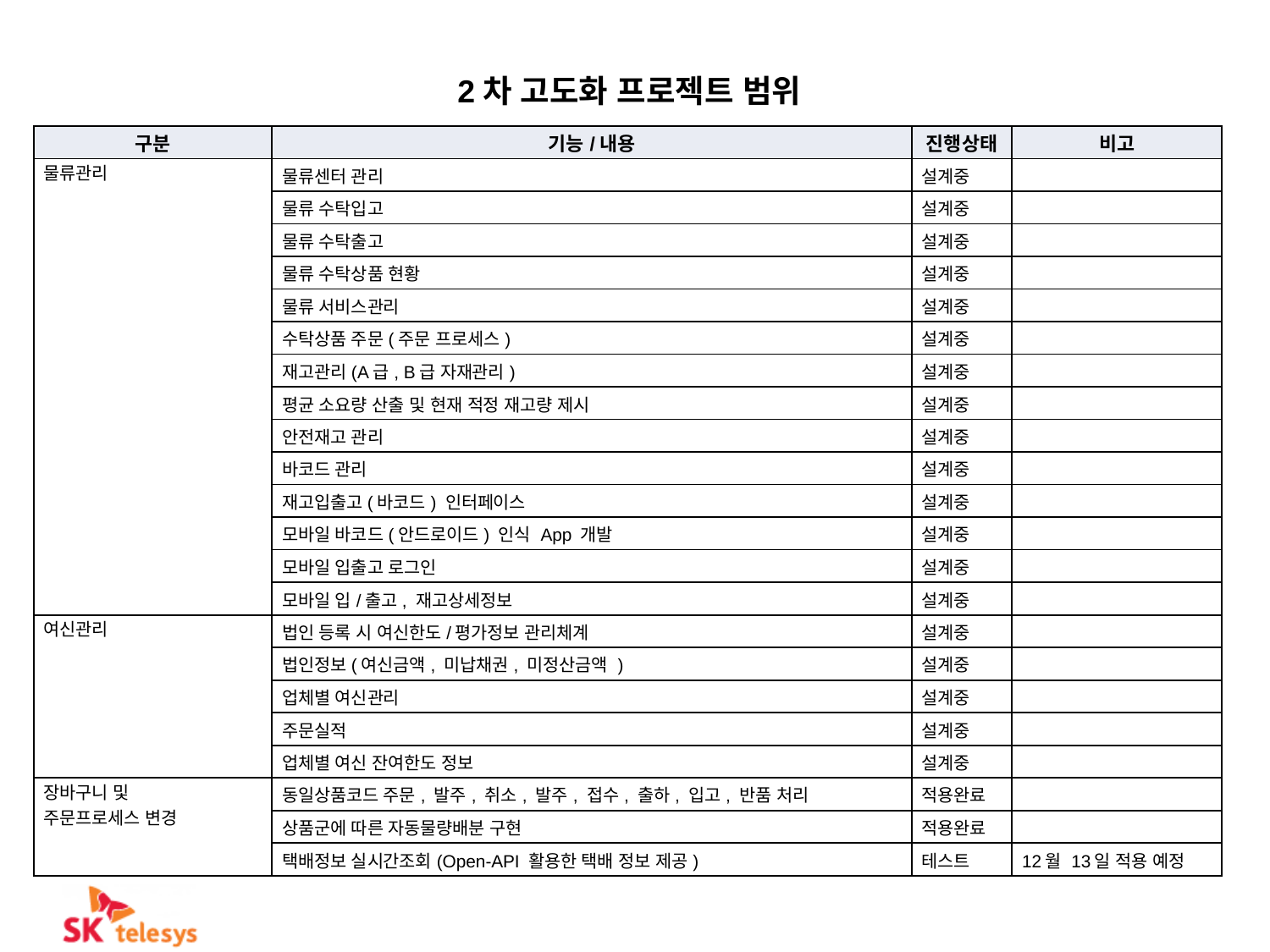

2차 고도화 프로젝트 범위
| 구분 | 기능/내용 | 진행상태 | 비고 |
| --- | --- | --- | --- |
| 물류관리 | 물류센터 관리 | 설계중 |  |
|  | 물류 수탁입고 | 설계중 |  |
|  | 물류 수탁출고 | 설계중 |  |
|  | 물류 수탁상품 현황 | 설계중 |  |
|  | 물류 서비스관리 | 설계중 |  |
|  | 수탁상품 주문(주문 프로세스) | 설계중 |  |
|  | 재고관리(A급, B급 자재관리) | 설계중 |  |
|  | 평균 소요량 산출 및 현재 적정 재고량 제시 | 설계중 |  |
|  | 안전재고 관리 | 설계중 |  |
|  | 바코드 관리 | 설계중 |  |
|  | 재고입출고(바코드) 인터페이스 | 설계중 |  |
|  | 모바일 바코드(안드로이드) 인식 App 개발 | 설계중 |  |
|  | 모바일 입출고 로그인 | 설계중 |  |
|  | 모바일 입/출고, 재고상세정보 | 설계중 |  |
| 여신관리 | 법인 등록 시 여신한도/평가정보 관리체계 | 설계중 |  |
|  | 법인정보(여신금액, 미납채권, 미정산금액 ) | 설계중 |  |
|  | 업체별 여신관리 | 설계중 |  |
|  | 주문실적 | 설계중 |  |
|  | 업체별 여신 잔여한도 정보 | 설계중 |  |
| 장바구니 및 주문프로세스 변경 | 동일상품코드 주문, 발주, 취소, 발주, 접수, 출하, 입고, 반품 처리 | 적용완료 |  |
|  | 상품군에 따른 자동물량배분 구현 | 적용완료 |  |
|  | 택배정보 실시간조회(Open-API 활용한 택배 정보 제공) | 테스트 | 12월 13일 적용 예정 |